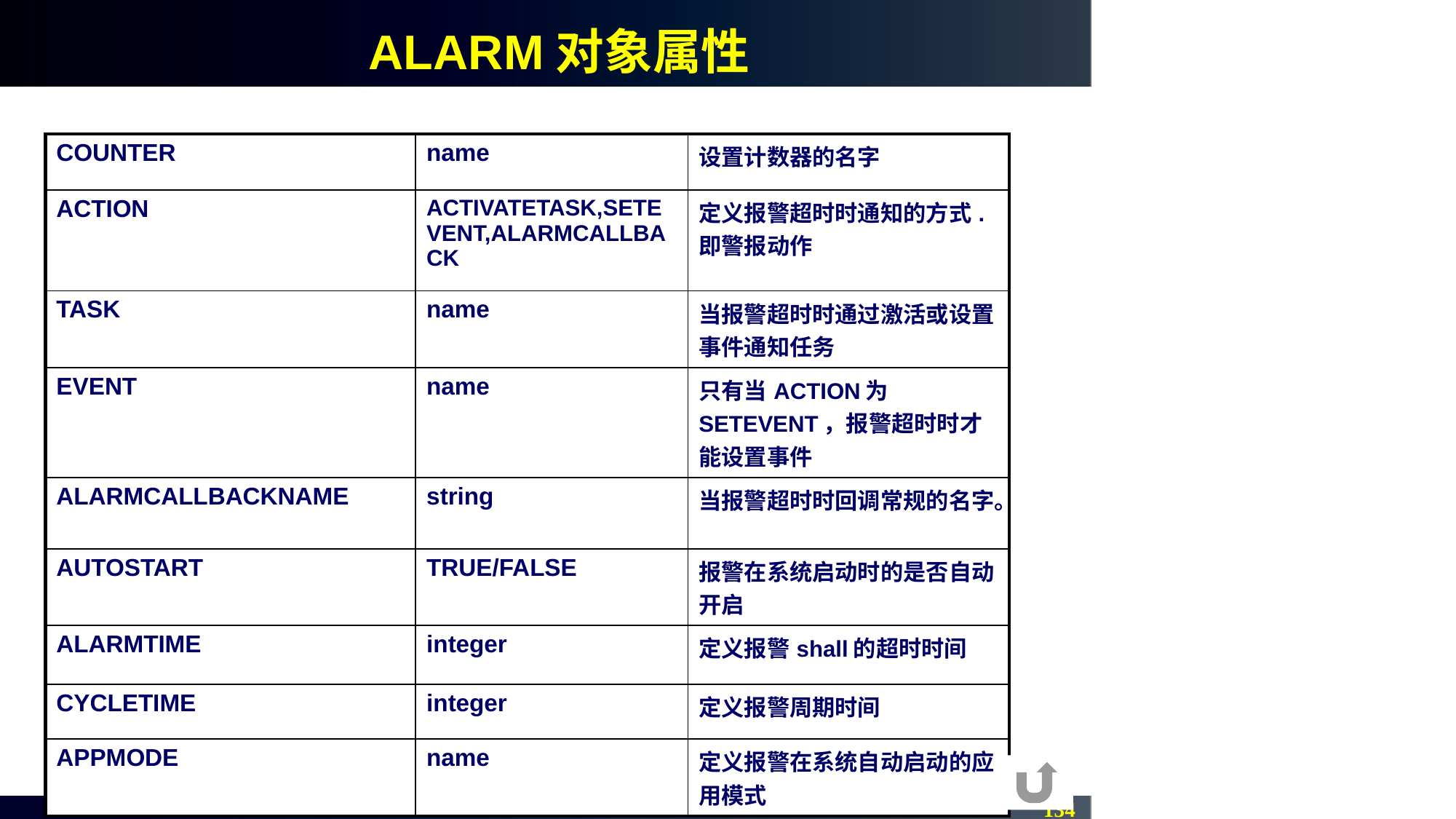

ALARM对象属性
| COUNTER | name | 设置计数器的名字 |
| --- | --- | --- |
| ACTION | ACTIVATETASK,SETEVENT,ALARMCALLBACK | 定义报警超时时通知的方式.即警报动作 |
| TASK | name | 当报警超时时通过激活或设置事件通知任务 |
| EVENT | name | 只有当ACTION为SETEVENT，报警超时时才能设置事件 |
| ALARMCALLBACKNAME | string | 当报警超时时回调常规的名字。 |
| AUTOSTART | TRUE/FALSE | 报警在系统启动时的是否自动开启 |
| ALARMTIME | integer | 定义报警shall的超时时间 |
| CYCLETIME | integer | 定义报警周期时间 |
| APPMODE | name | 定义报警在系统自动启动的应用模式 |